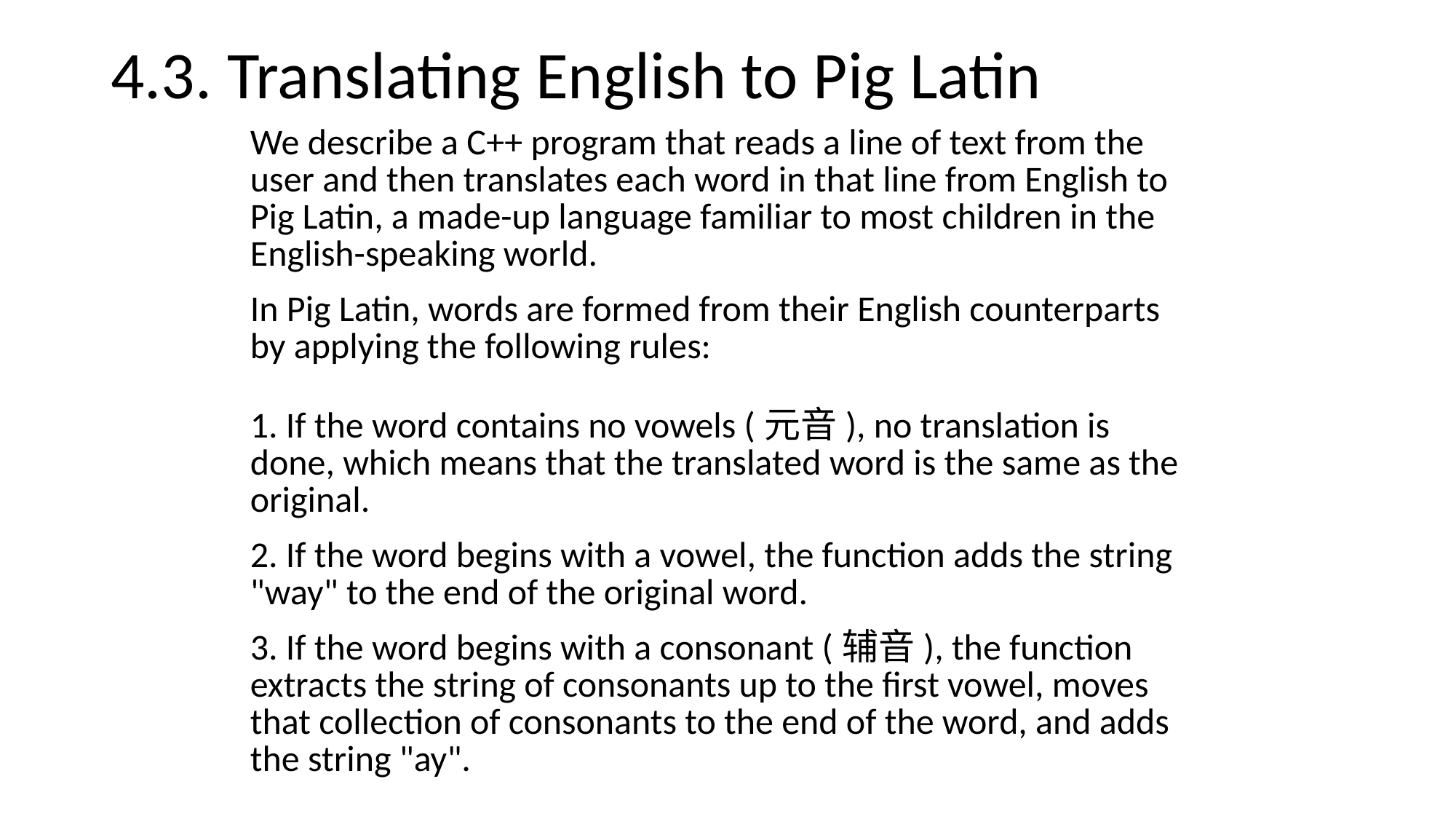

4.3. Translating English to Pig Latin
We describe a C++ program that reads a line of text from the user and then translates each word in that line from English to Pig Latin, a made-up language familiar to most children in the English-speaking world.
In Pig Latin, words are formed from their English counterparts by applying the following rules:

1. If the word contains no vowels (元音), no translation is done, which means that the translated word is the same as the original.
2. If the word begins with a vowel, the function adds the string "way" to the end of the original word.
3. If the word begins with a consonant (辅音), the function extracts the string of consonants up to the first vowel, moves that collection of consonants to the end of the word, and adds the string "ay".